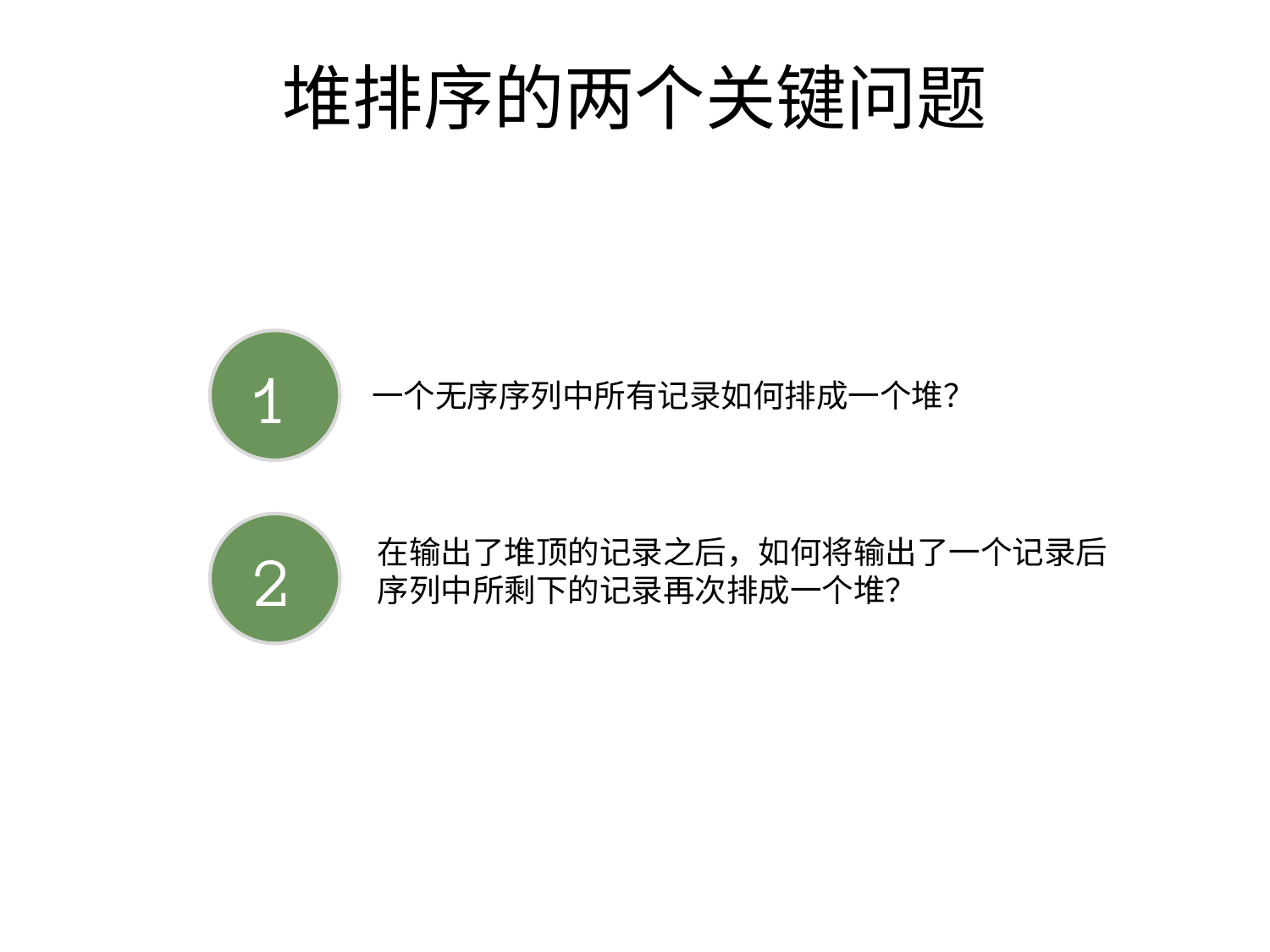

# 堆排序的两个关键问题
1
 一个无序序列中所有记录如何排成一个堆？
2
在输出了堆顶的记录之后，如何将输出了一个记录后序列中所剩下的记录再次排成一个堆？